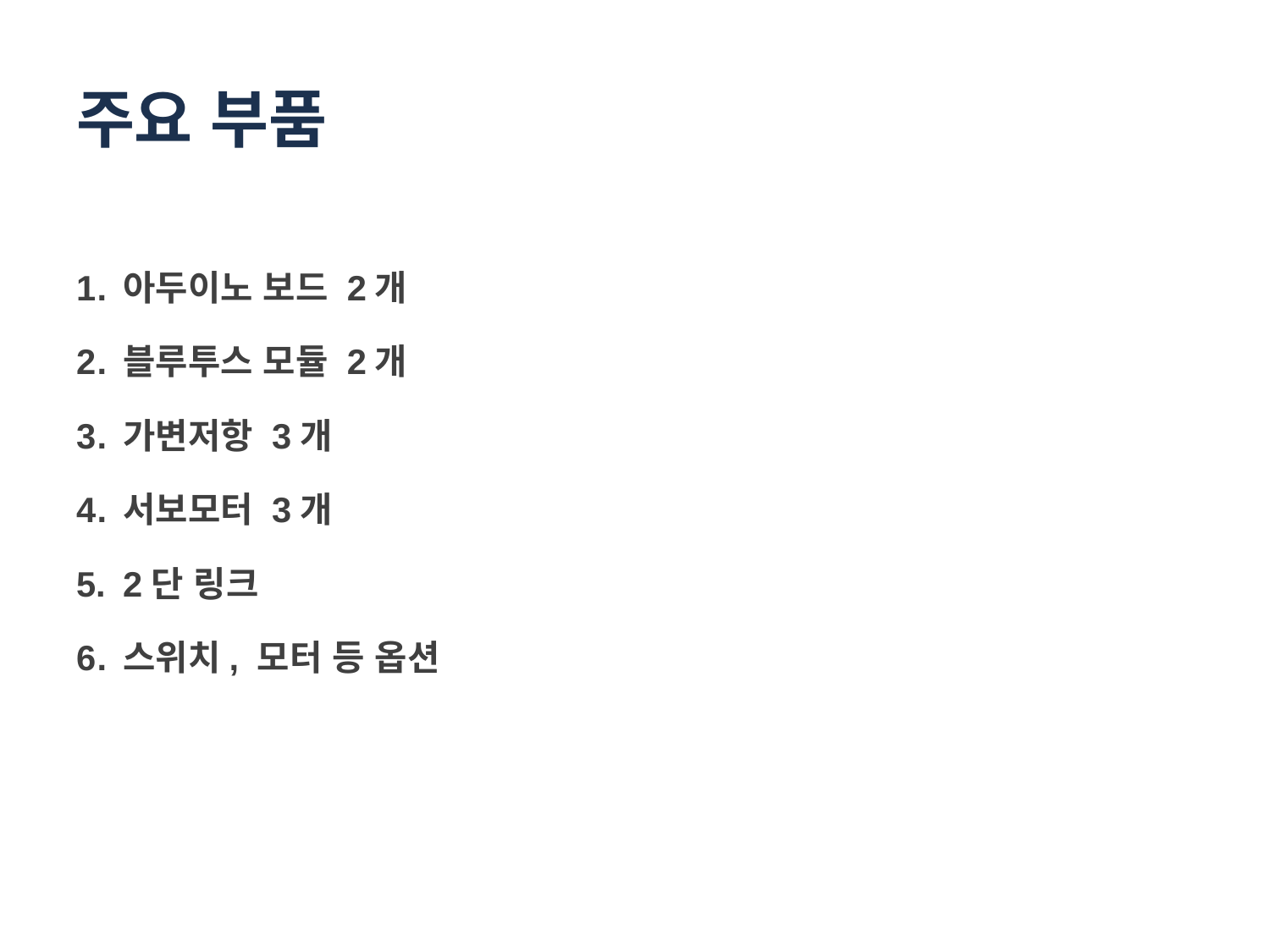

# 주요 부품
아두이노 보드 2개
블루투스 모듈 2개
가변저항 3개
서보모터 3개
2단 링크
스위치, 모터 등 옵션